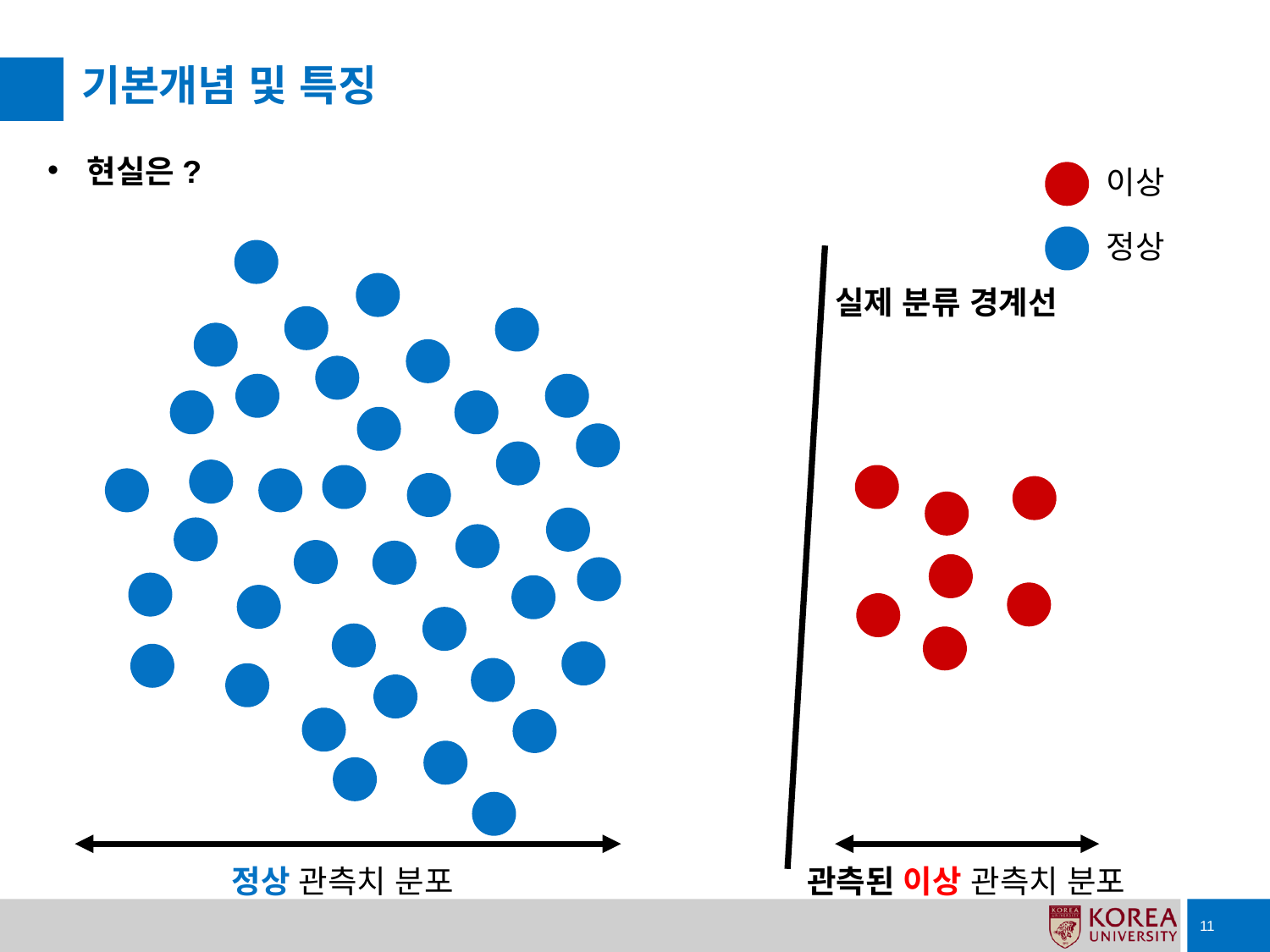

# 기본개념 및 특징

현실은?
이상

정상

실제 분류 경계선

정상 관측치 분포
관측된 이상 관측치 분포